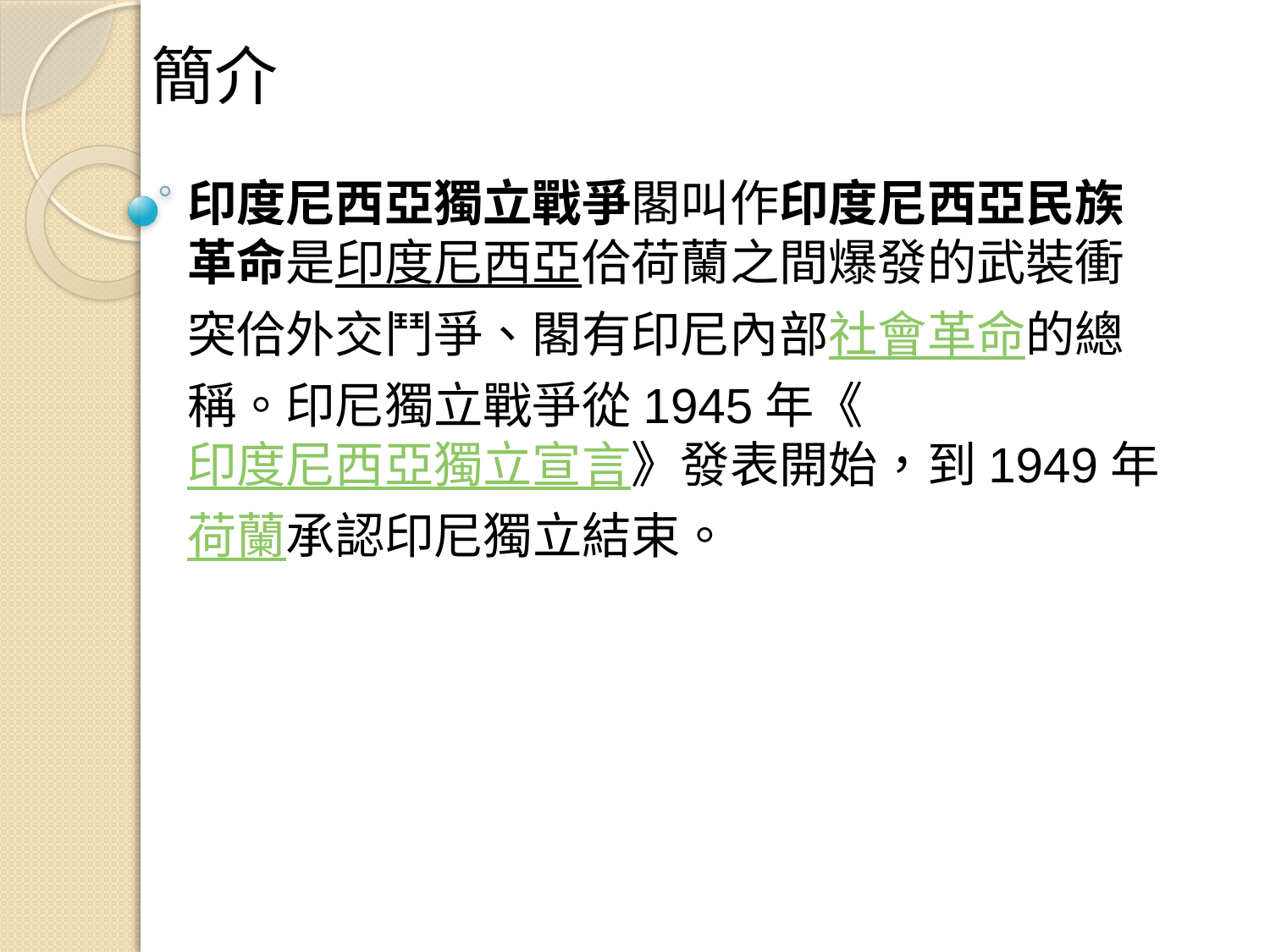

簡介
印度尼西亞獨立戰爭閣叫作印度尼西亞民族革命是印度尼西亞佮荷蘭之間爆發的武裝衝突佮外交鬥爭、閣有印尼內部社會革命的總稱。印尼獨立戰爭從1945年《印度尼西亞獨立宣言》發表開始，到1949年荷蘭承認印尼獨立結束。